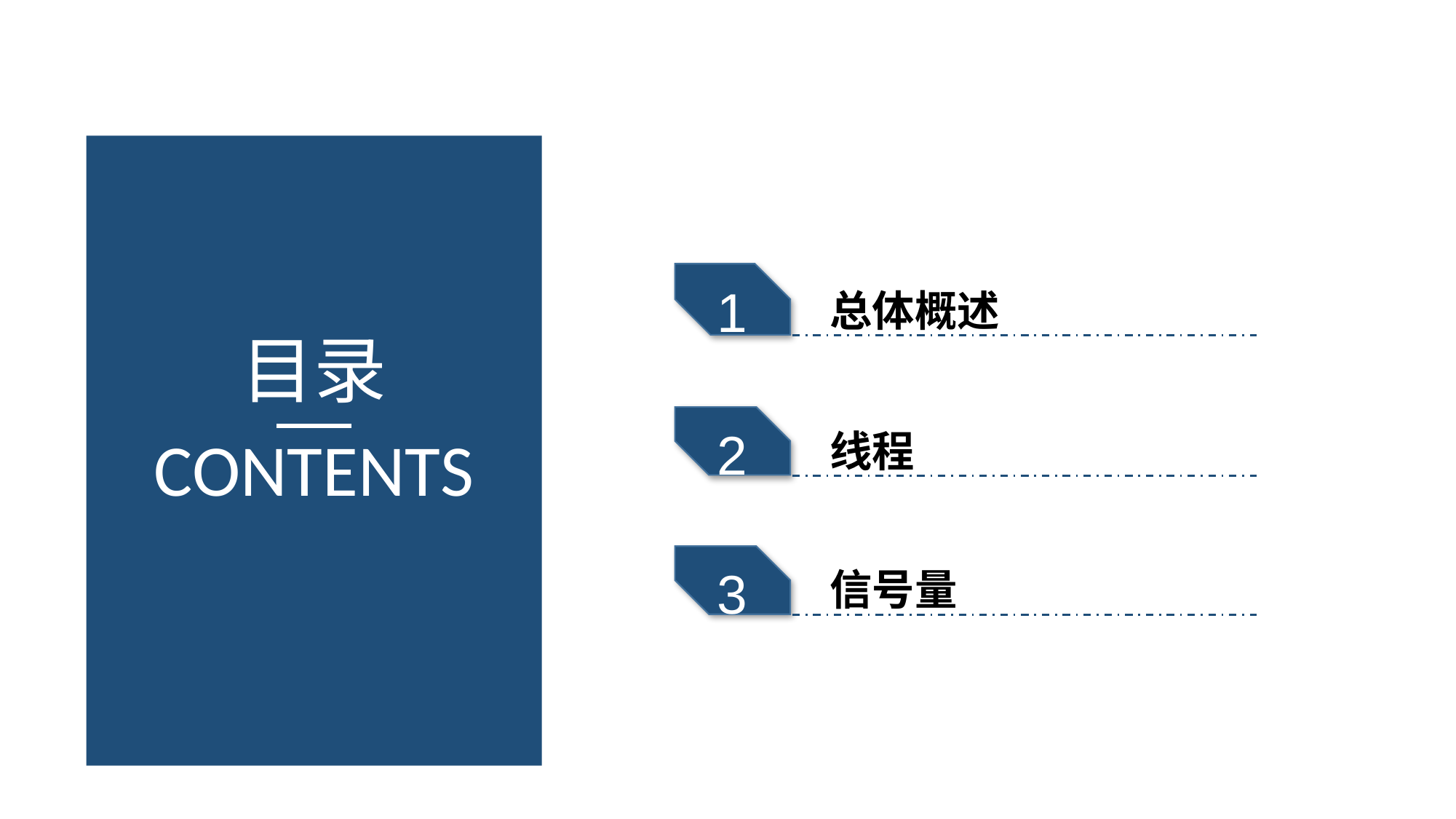

总体概述

1
目录
线程

2
CONTENTS
信号量

3